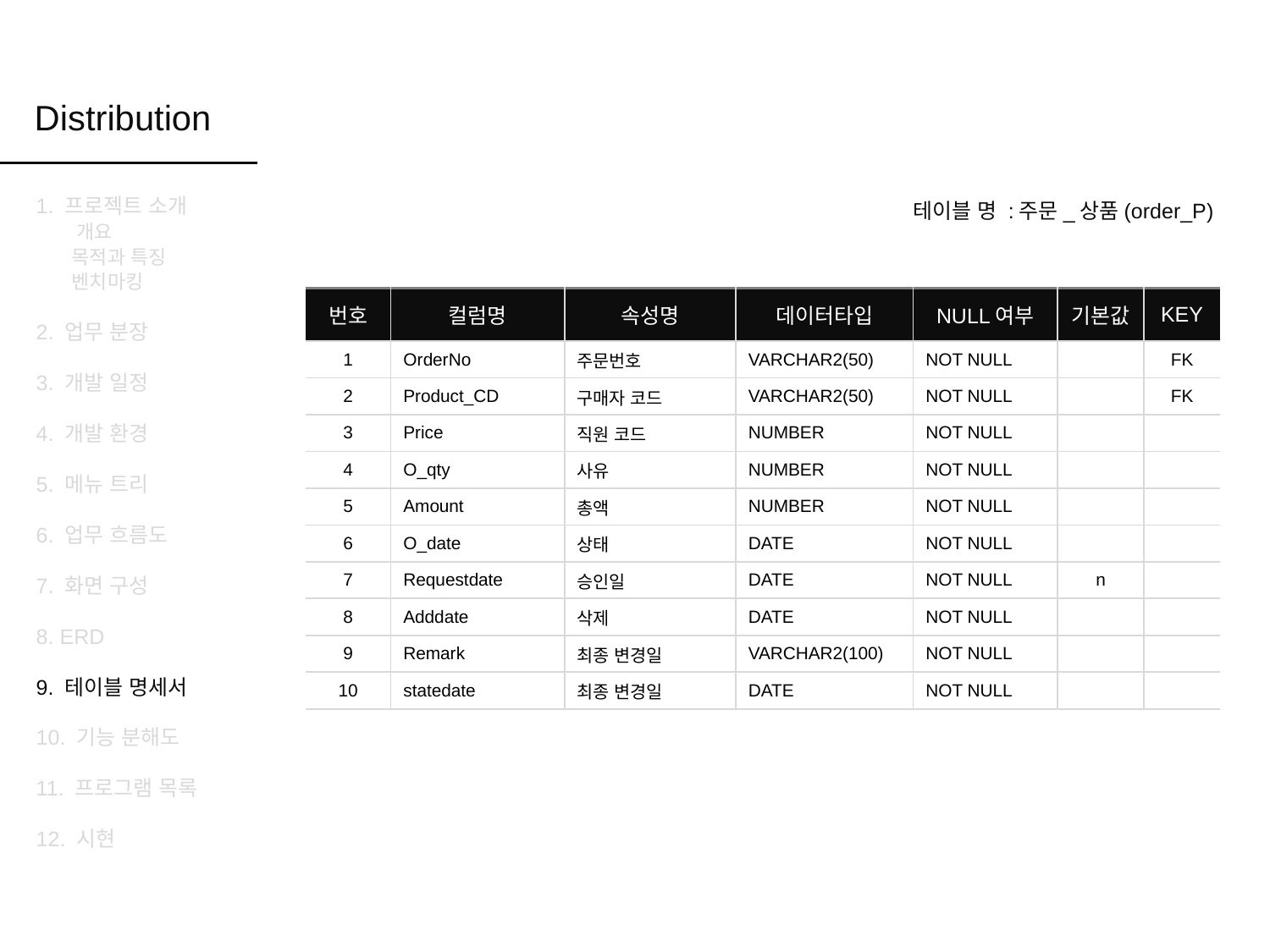

Distribution
1. 프로젝트 소개
      개요
      목적과 특징
      벤치마킹
2. 업무 분장
3. 개발 일정
4. 개발 환경
5. 메뉴 트리
6. 업무 흐름도
7. 화면 구성
8. ERD
9. 테이블 명세서
10. 기능 분해도
11. 프로그램 목록
12. 시현
테이블 명 :주문_상품(order_P)
| 번호 | 컬럼명 | 속성명 | 데이터타입 | NULL여부 | 기본값 | KEY |
| --- | --- | --- | --- | --- | --- | --- |
| 1 | OrderNo | 주문번호 | VARCHAR2(50) | NOT NULL |  | FK |
| 2 | Product\_CD | 구매자 코드 | VARCHAR2(50) | NOT NULL |  | FK |
| 3 | Price | 직원 코드 | NUMBER | NOT NULL |  |  |
| 4 | O\_qty | 사유 | NUMBER | NOT NULL |  |  |
| 5 | Amount | 총액 | NUMBER | NOT NULL |  |  |
| 6 | O\_date | 상태 | DATE | NOT NULL |  |  |
| 7 | Requestdate | 승인일 | DATE | NOT NULL | n |  |
| 8 | Adddate | 삭제 | DATE | NOT NULL |  |  |
| 9 | Remark | 최종 변경일 | VARCHAR2(100) | NOT NULL |  |  |
| 10 | statedate | 최종 변경일 | DATE | NOT NULL |  |  |